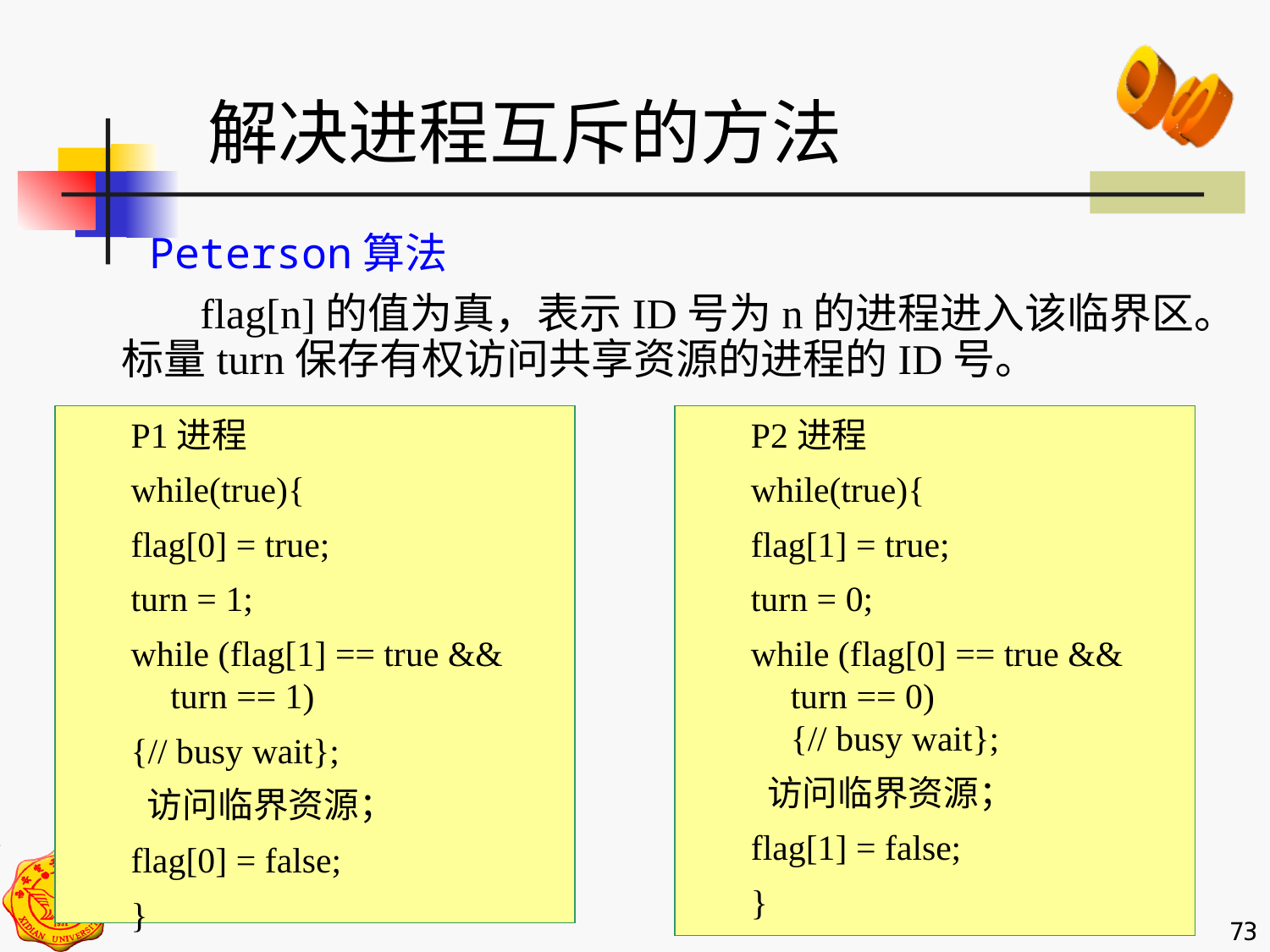

解决进程互斥的方法
    Peterson算法
      flag[n]的值为真，表示ID号为n的进程进入该临界区。标量turn保存有权访问共享资源的进程的ID号。

P1进程
while(true){
flag[0] = true;
turn = 1;
while (flag[1] == true && turn == 1)
{// busy wait};
 访问临界资源；
flag[0] = false;
}
P2进程
while(true){
flag[1] = true;
turn = 0;
while (flag[0] == true && turn == 0)
{// busy wait};
 访问临界资源；
flag[1] = false;
}
73